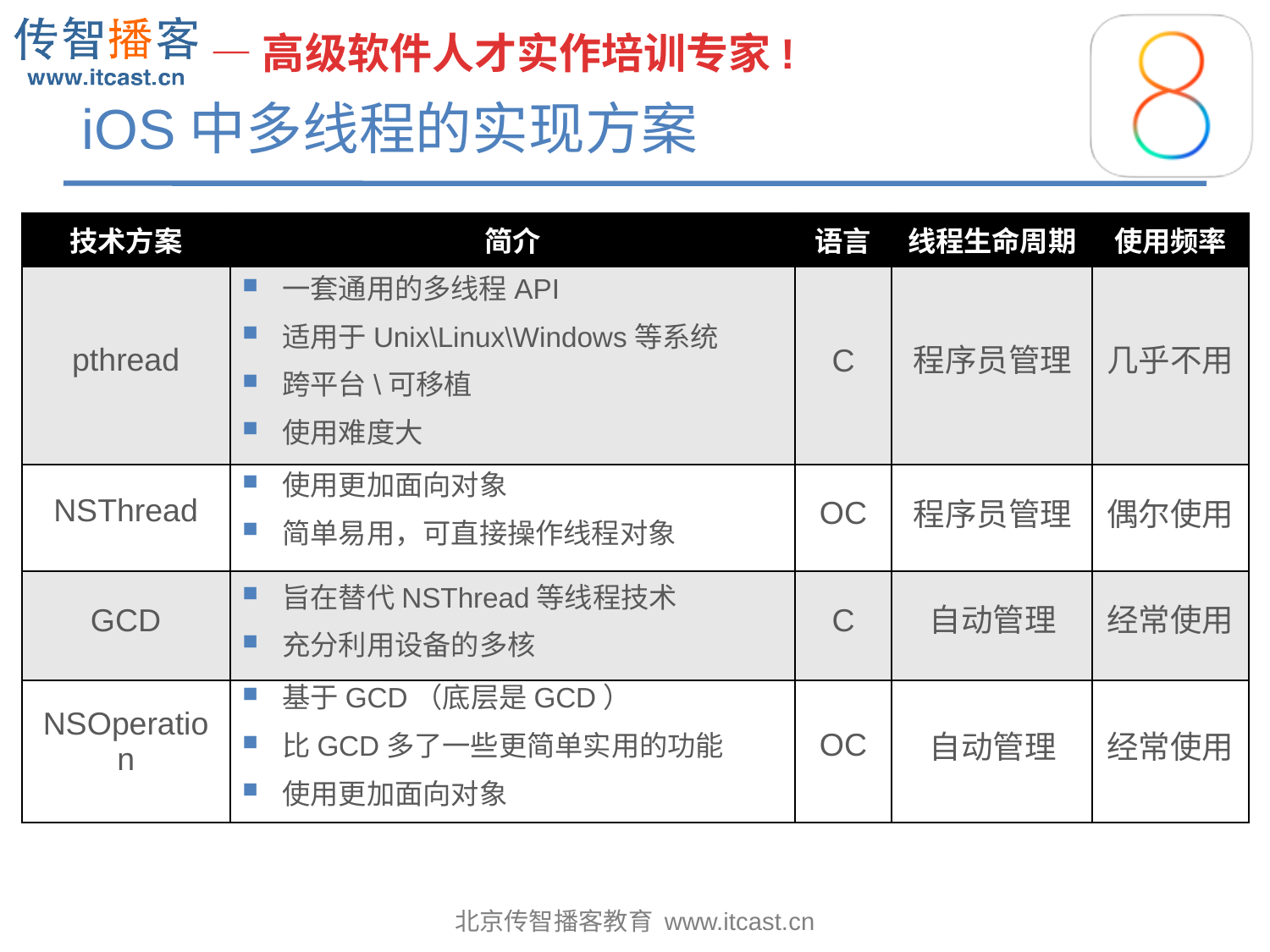

# iOS中多线程的实现方案
| 技术方案 | 简介 | 语言 | 线程生命周期 | 使用频率 |
| --- | --- | --- | --- | --- |
|  |  |  |  |  |
|  |  |  |  |  |
|  |  |  |  |  |
|  |  |  |  |  |
几乎不用
程序员管理
C
pthread
一套通用的多线程API
适用于Unix\Linux\Windows等系统
跨平台\可移植
使用难度大
使用更加面向对象
简单易用，可直接操作线程对象
OC
程序员管理
NSThread
偶尔使用
自动管理
C
经常使用
旨在替代NSThread等线程技术
充分利用设备的多核
GCD
NSOperation
经常使用
OC
基于GCD（底层是GCD）
比GCD多了一些更简单实用的功能
使用更加面向对象
自动管理